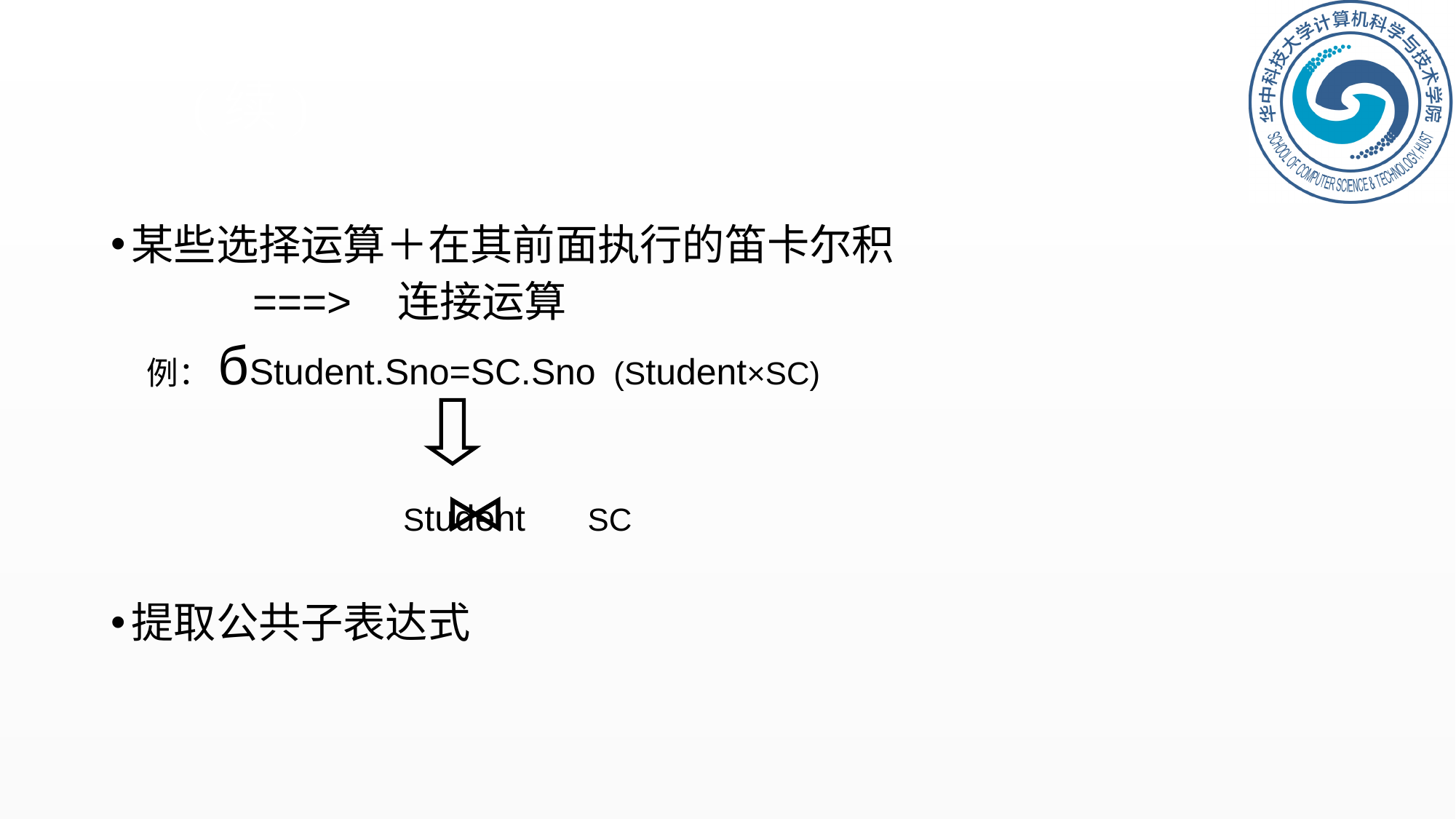

9.3.1 代数优化的一般准则(续)
某些选择运算＋在其前面执行的笛卡尔积
            ===>   连接运算
    例：бStudent.Sno=SC.Sno  (Student×SC)

 			      Student       SC

提取公共子表达式